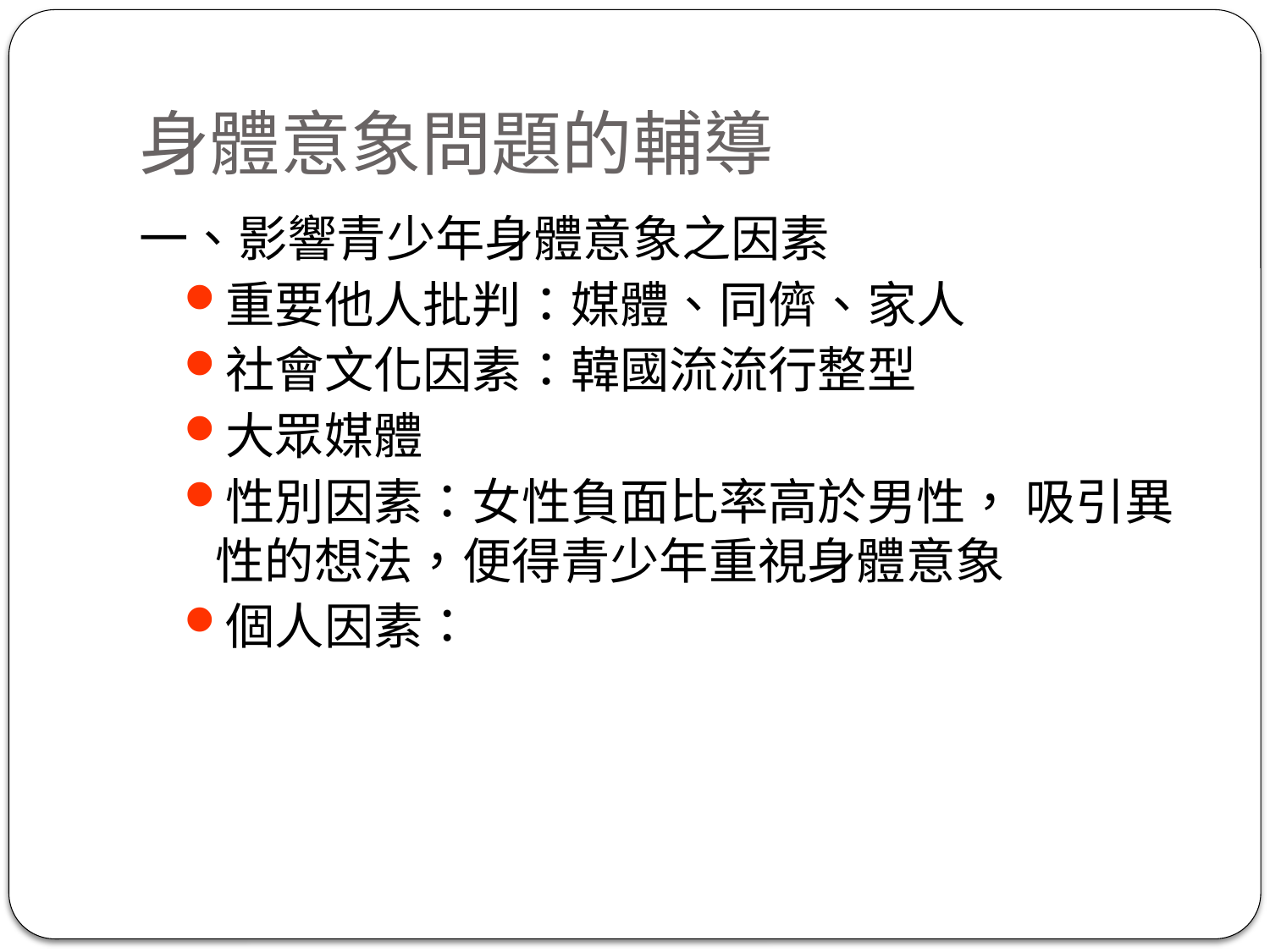

# 身體意象問題的輔導
一、影響青少年身體意象之因素
重要他人批判：媒體、同儕、家人
社會文化因素：韓國流流行整型
大眾媒體
性別因素：女性負面比率高於男性， 吸引異性的想法，便得青少年重視身體意象
個人因素：